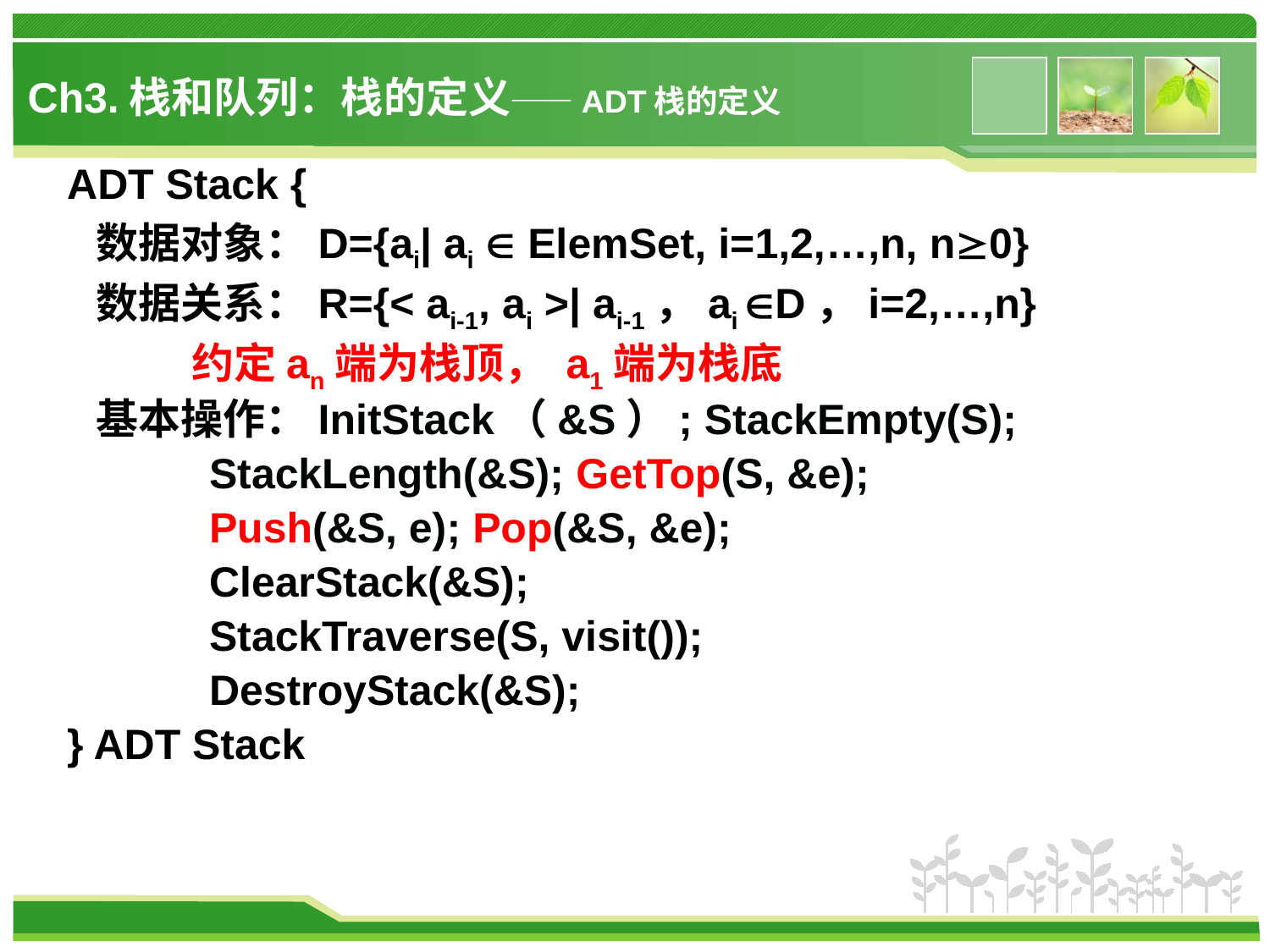

# Ch3.栈和队列：栈的定义——ADT栈的定义
ADT Stack {
  数据对象：D={ai| ai ∈ ElemSet, i=1,2,…,n, n≥0}
  数据关系：R={< ai-1, ai >| ai-1，ai ∈D，i=2,…,n}
            约定an端为栈顶， a1端为栈底
  基本操作：InitStack（&S）; StackEmpty(S);
            StackLength(&S); GetTop(S, &e);
            Push(&S, e); Pop(&S, &e);
            ClearStack(&S);
            StackTraverse(S, visit());
            DestroyStack(&S);
} ADT Stack
5